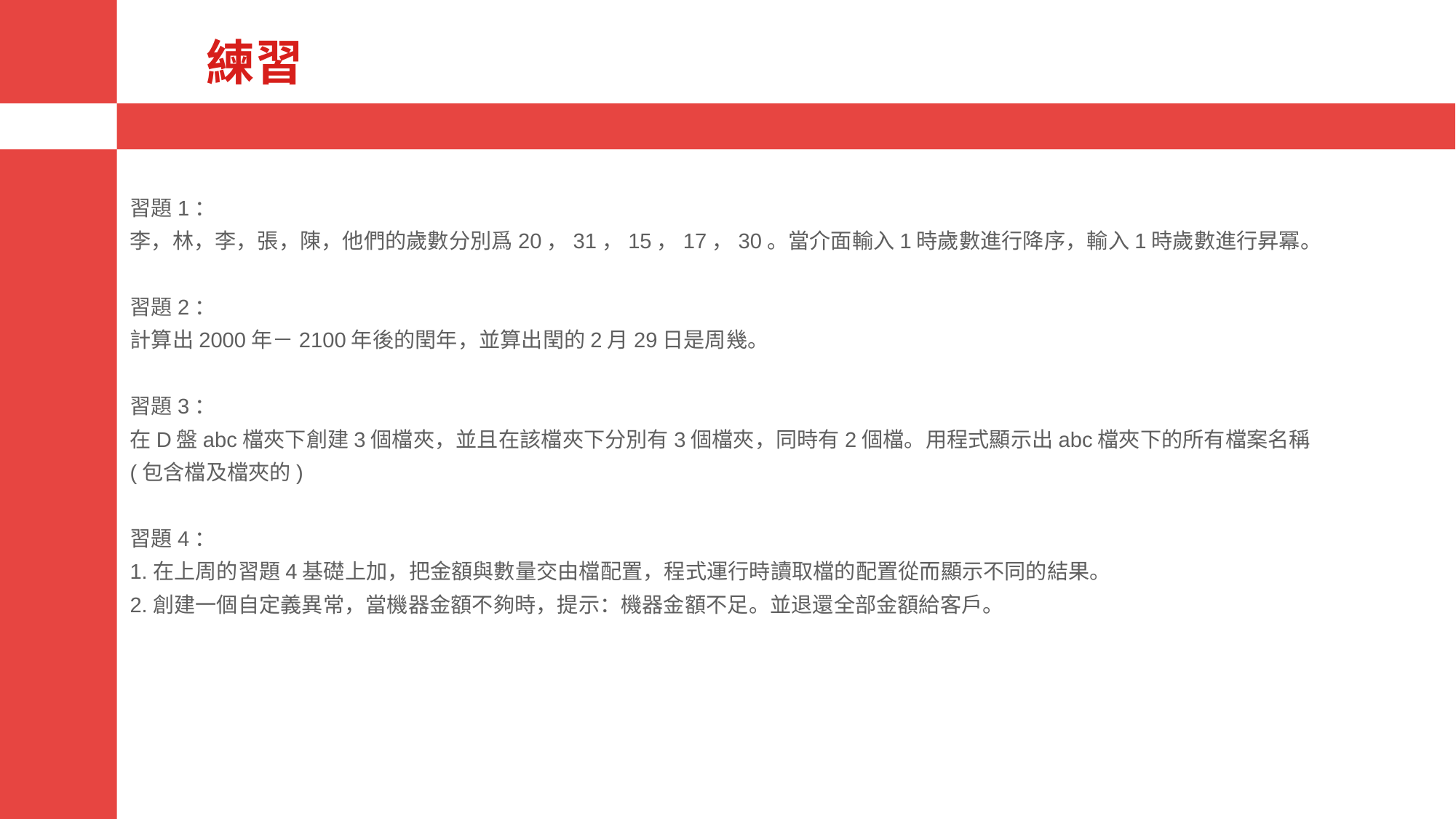

# 練習
習題1：
李，林，李，張，陳，他們的歲數分別爲20，31，15，17，30。當介面輸入1時歲數進行降序，輸入1時歲數進行昇冪。

習題2：
計算出2000年－2100年後的閏年，並算出閏的2月29日是周幾。

習題3：
在D盤abc檔夾下創建3個檔夾，並且在該檔夾下分別有3個檔夾，同時有2個檔。用程式顯示出abc檔夾下的所有檔案名稱
(包含檔及檔夾的)

習題4：
1.在上周的習題4基礎上加，把金額與數量交由檔配置，程式運行時讀取檔的配置從而顯示不同的結果。
2.創建一個自定義異常，當機器金額不夠時，提示：機器金額不足。並退還全部金額給客戶。